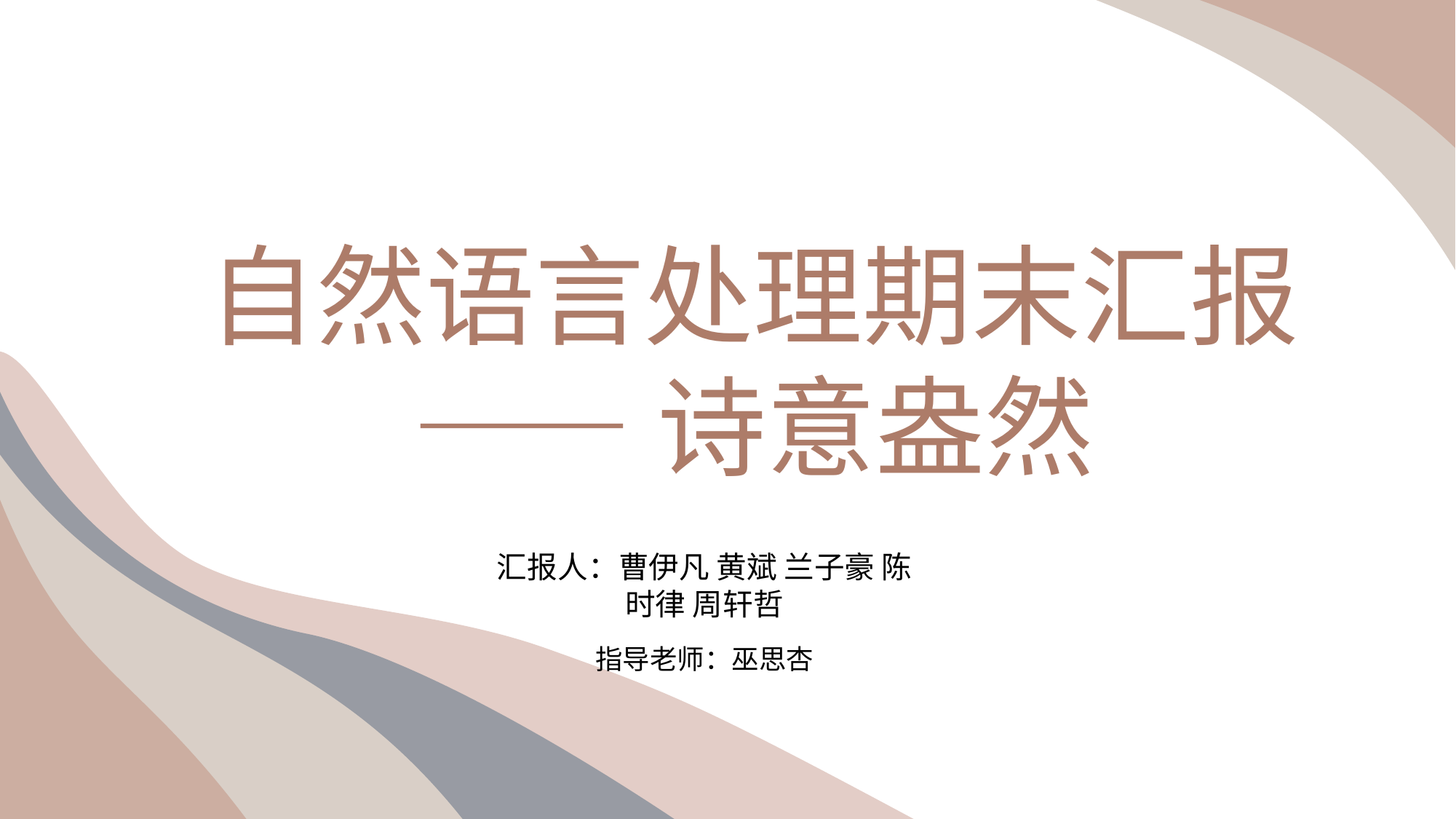

自然语言处理期末汇报
——诗意盎然

汇报人：曹伊凡 黄斌 兰子豪 陈时律 周轩哲
指导老师：巫思杏